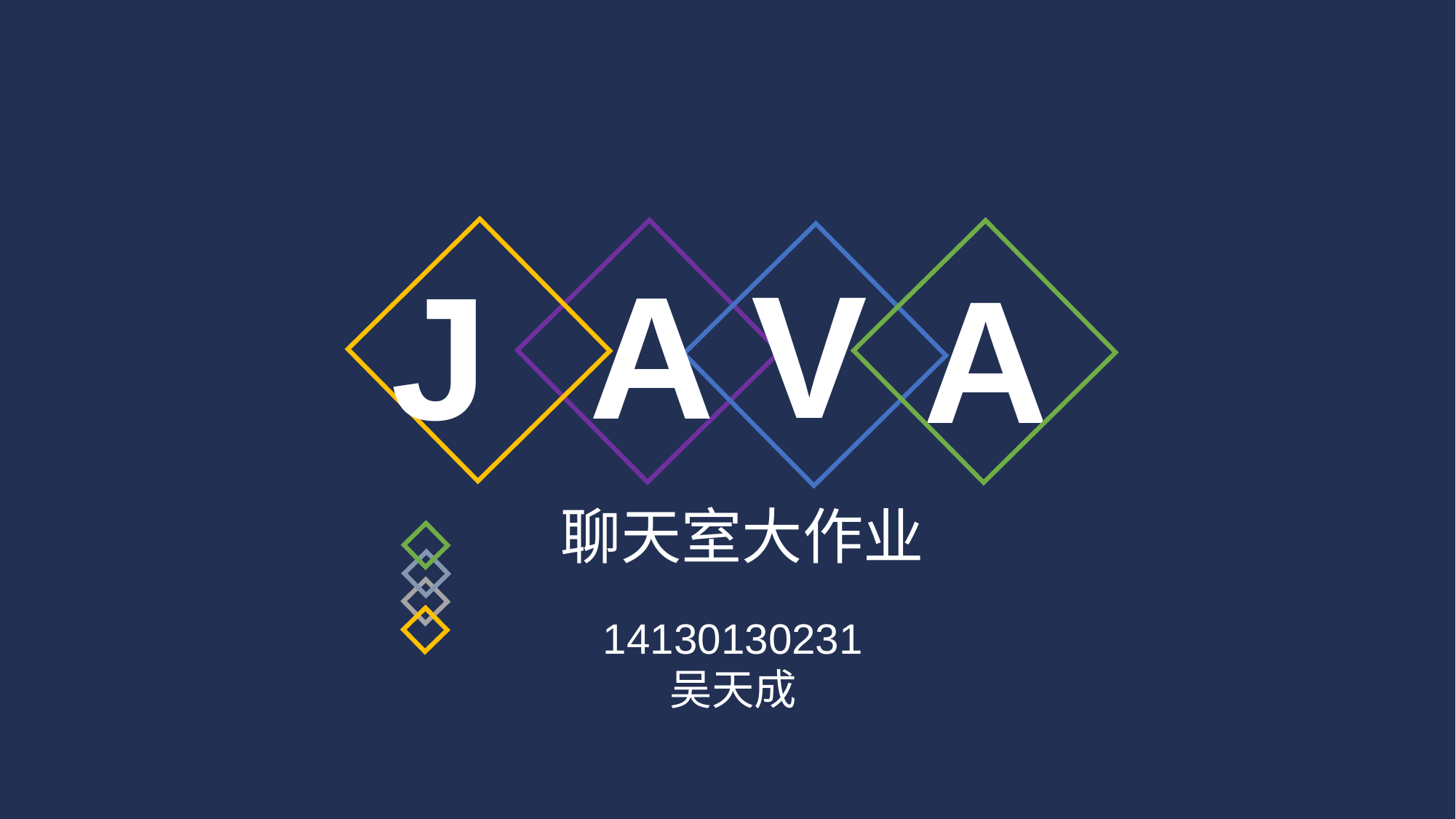

V
A
J
A
聊天室大作业

14130130231
吴天成